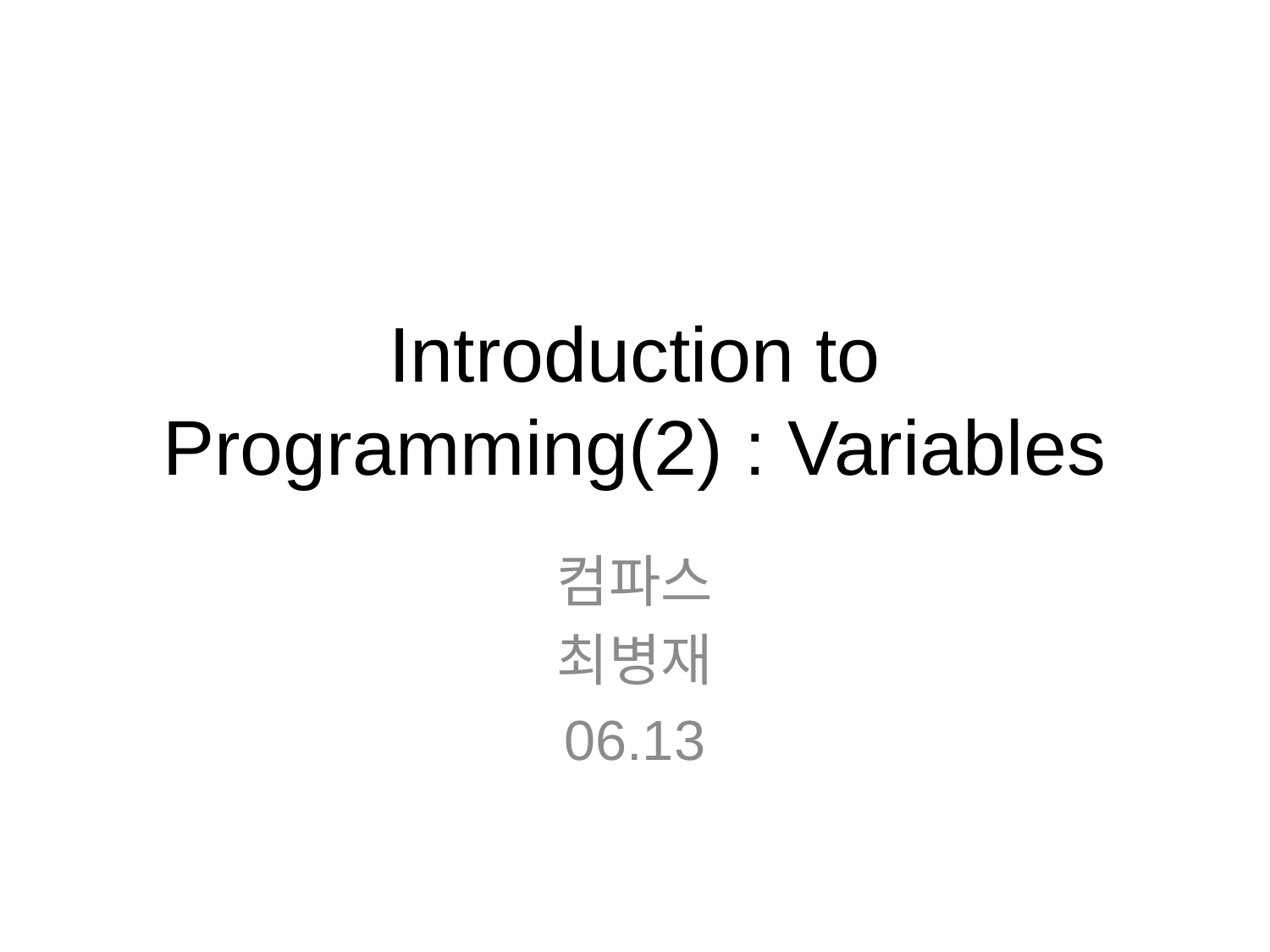

# Introduction to Programming(2) : Variables
컴파스
최병재
06.13